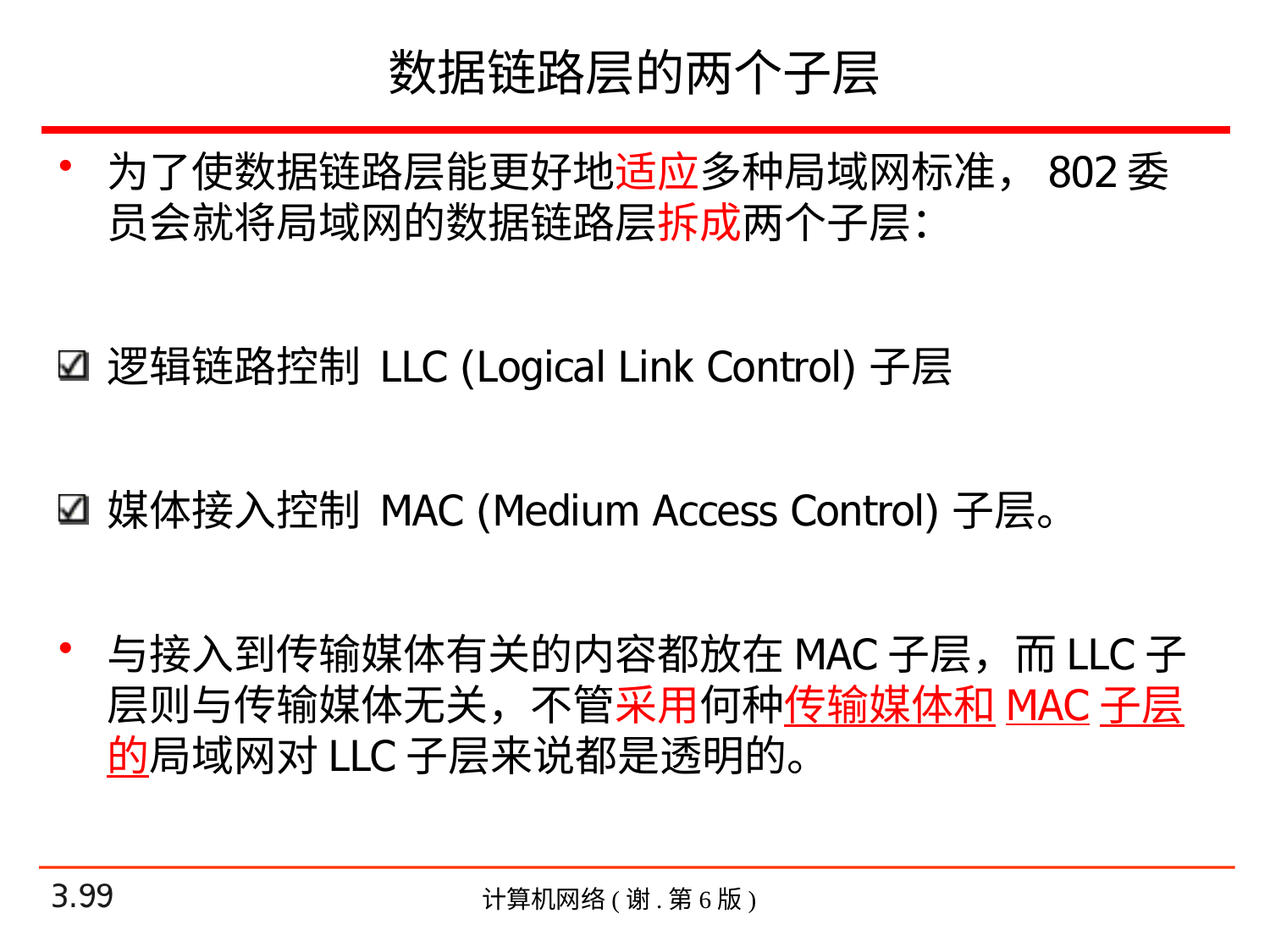

# 数据链路层的两个子层
为了使数据链路层能更好地适应多种局域网标准，802委员会就将局域网的数据链路层拆成两个子层：

逻辑链路控制 LLC (Logical Link Control)子层

媒体接入控制 MAC (Medium Access Control)子层。

与接入到传输媒体有关的内容都放在MAC子层，而LLC子层则与传输媒体无关，不管采用何种传输媒体和MAC子层的局域网对LLC子层来说都是透明的。